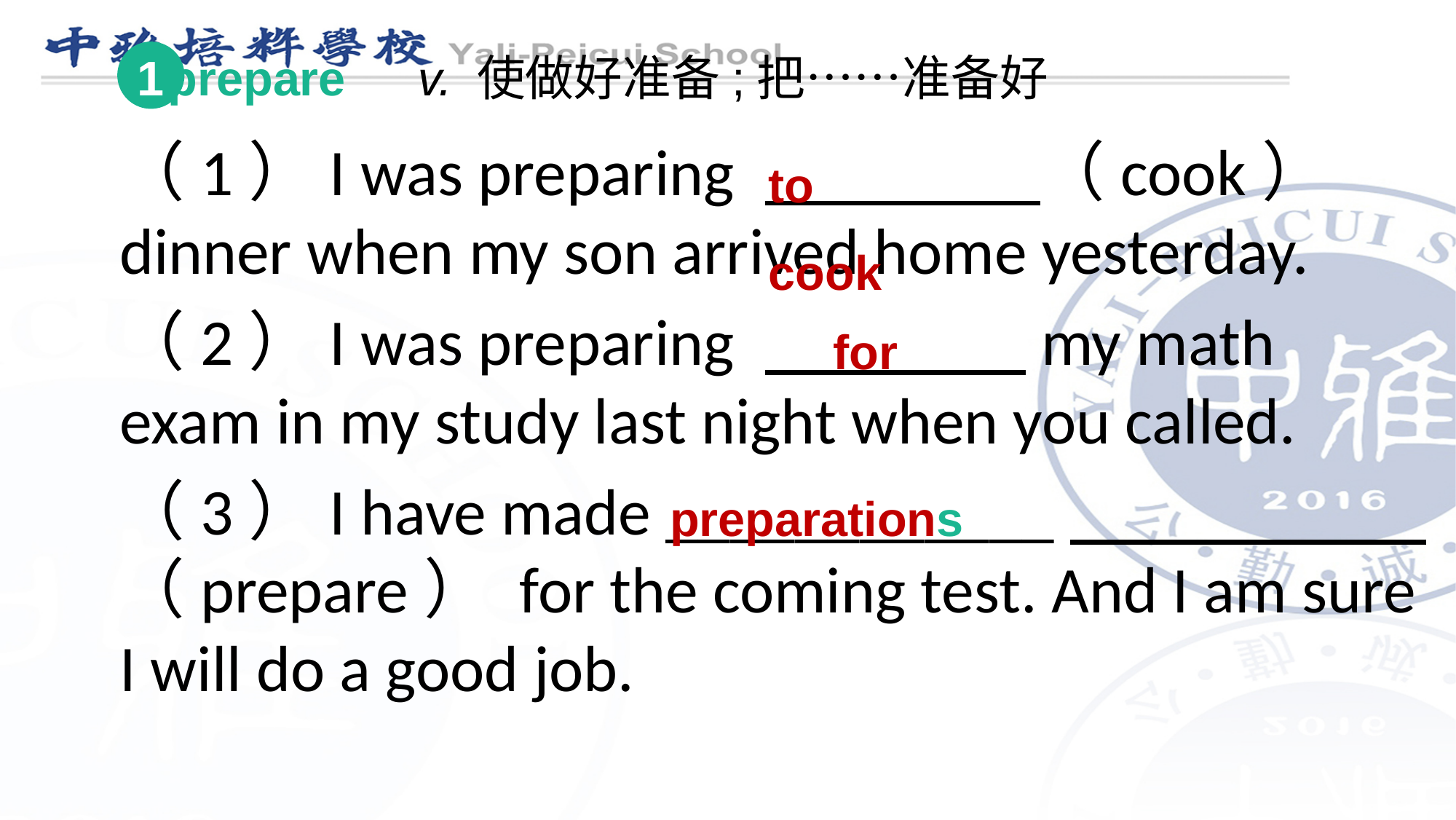

1
prepare　v. 使做好准备;把……准备好
to cook
（1）I was preparing 　 　　　（cook） dinner when my son arrived home yesterday.
（2）I was preparing 　　　　my math exam in my study last night when you called.
（3）I have made ____________　　　            （prepare） for the coming test. And I am sure I will do a good job.
for
preparations